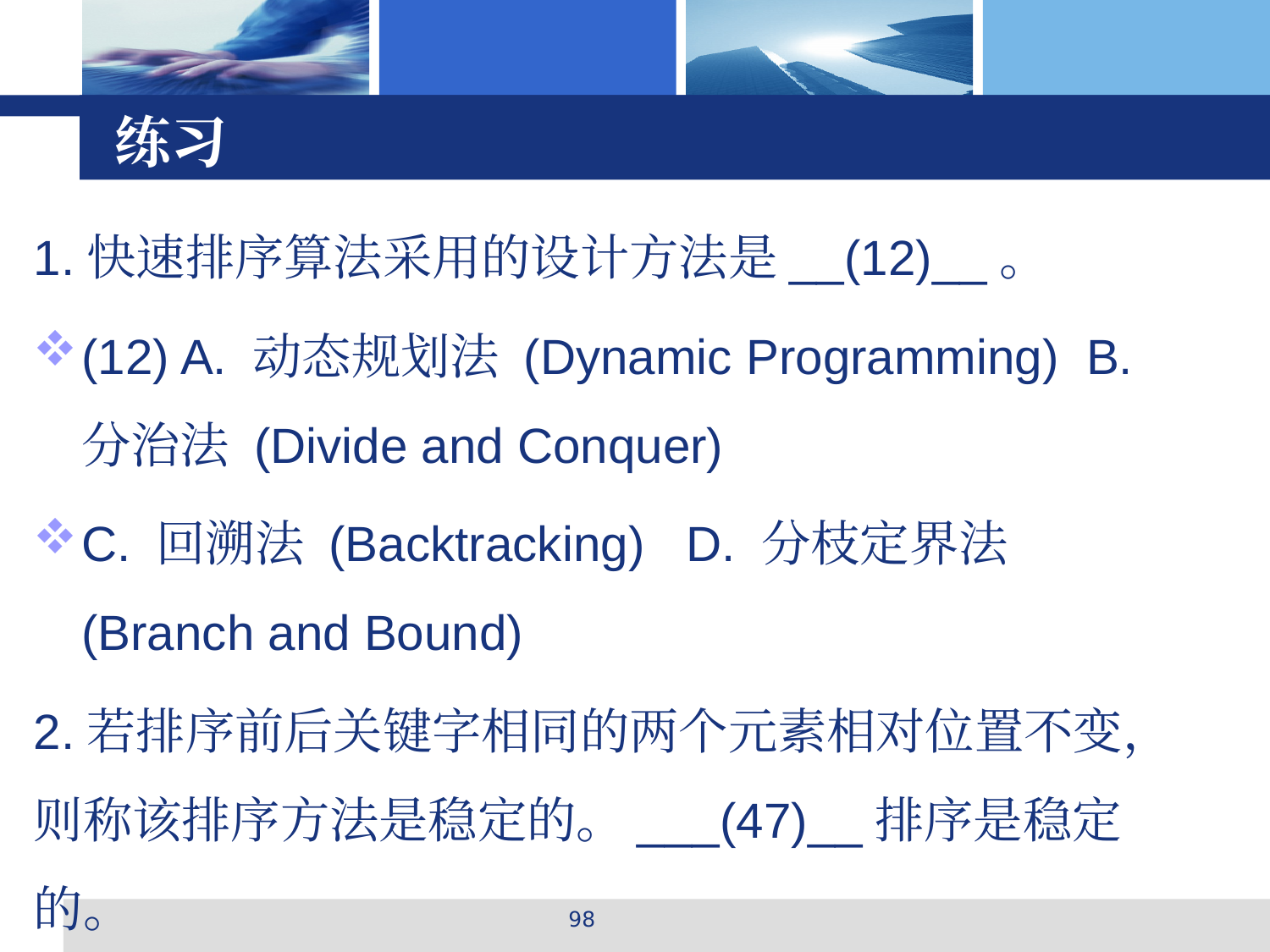

# 练习
1.快速排序算法采用的设计方法是__(12)__。
(12) A. 动态规划法 (Dynamic Programming)  B. 分治法 (Divide and Conquer)
C. 回溯法 (Backtracking)   D. 分枝定界法 (Branch and Bound)
2.若排序前后关键字相同的两个元素相对位置不变，则称该排序方法是稳定的。___(47)__排序是稳定的。
(47)A.归并 B.快速 C.希尔 D.堆

98